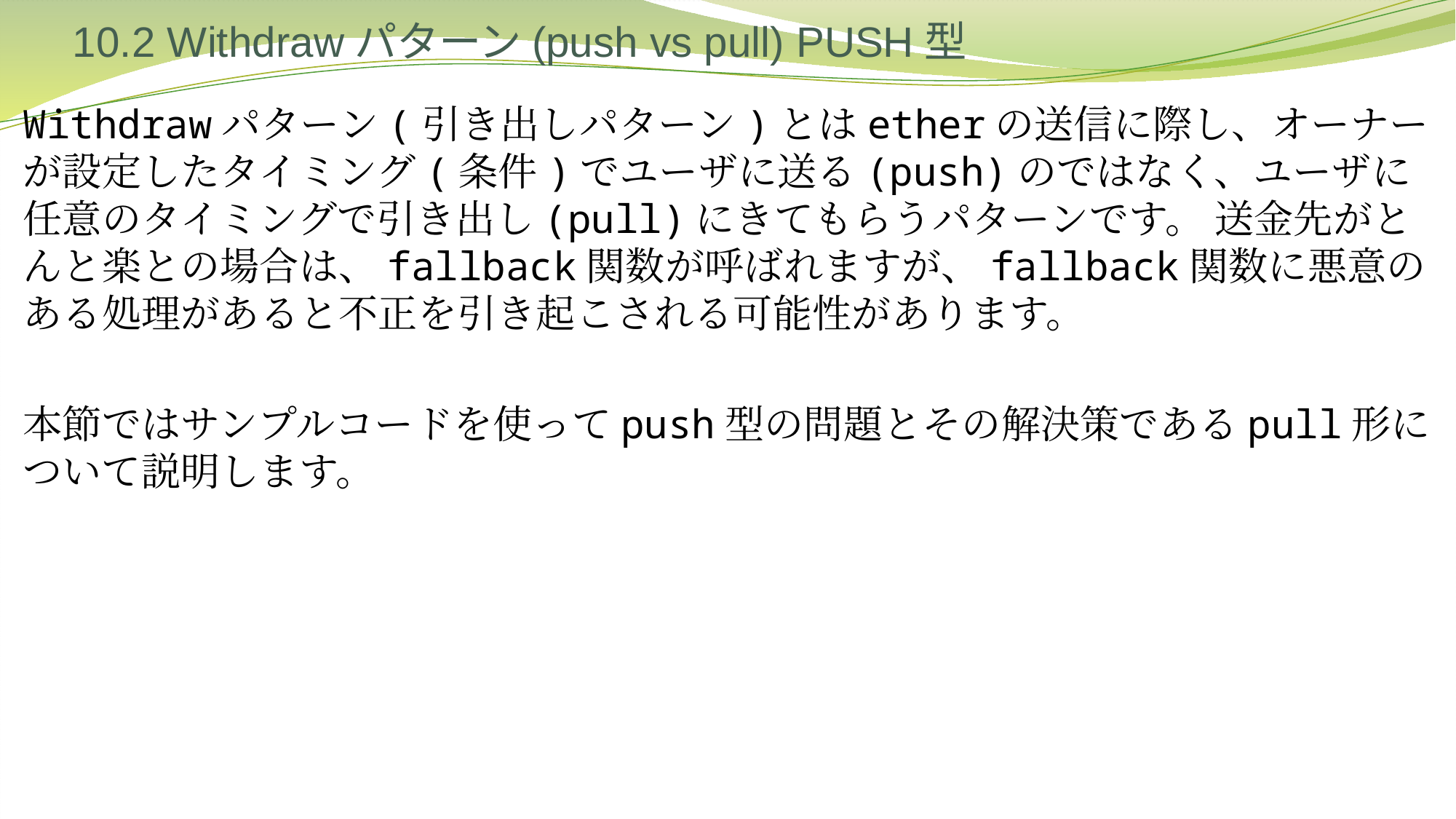

# 10.2 Withdrawパターン(push vs pull) PUSH型

Withdrawパターン(引き出しパターン)とはetherの送信に際し、オーナーが設定したタイミング(条件)でユーザに送る(push)のではなく、ユーザに任意のタイミングで引き出し(pull)にきてもらうパターンです。 送金先がとんと楽との場合は、fallback関数が呼ばれますが、fallback関数に悪意のある処理があると不正を引き起こされる可能性があります。

本節ではサンプルコードを使ってpush型の問題とその解決策であるpull形について説明します。